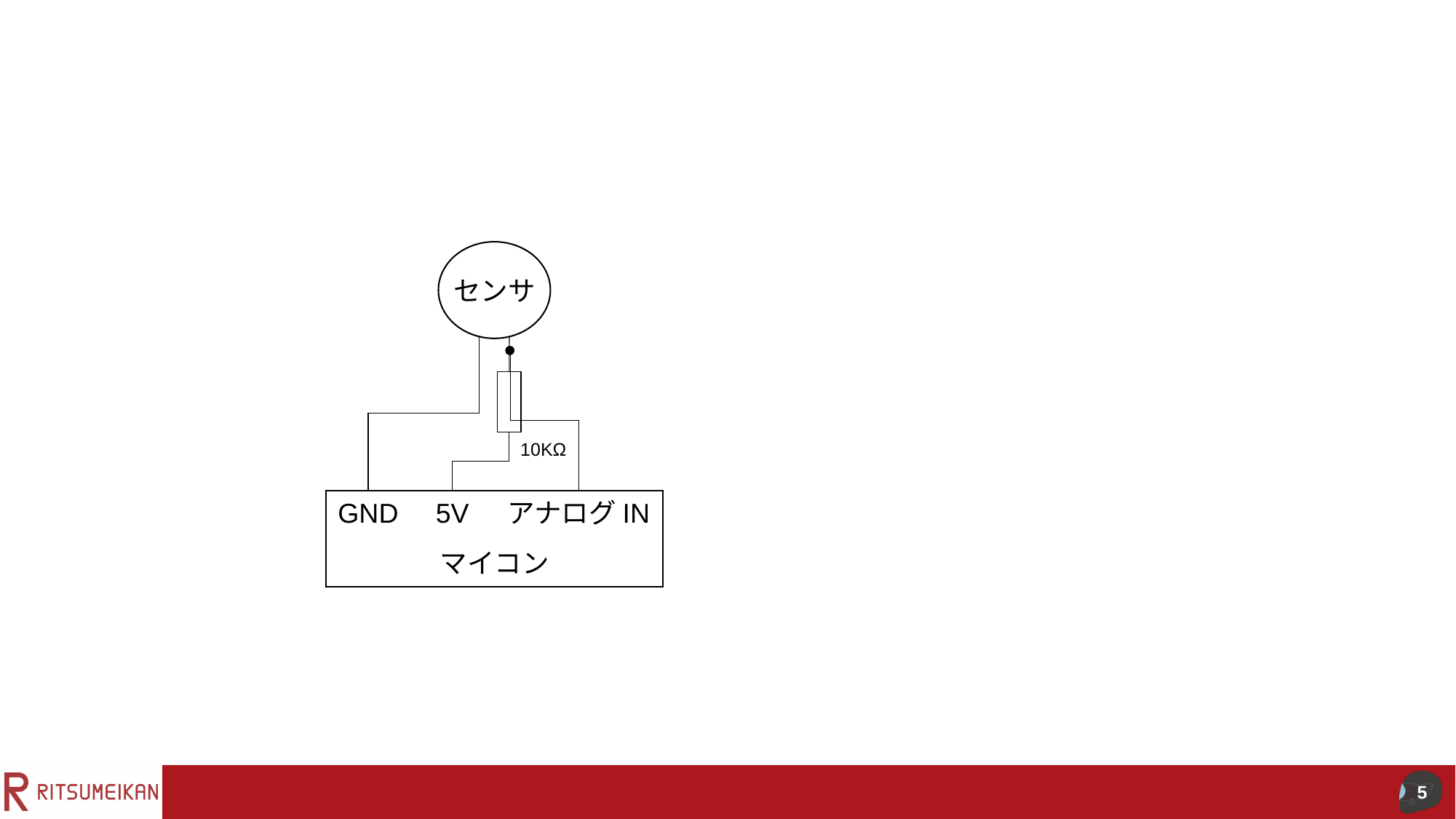

センサ

10KΩ

GND
5V
アナログIN
マイコン
5